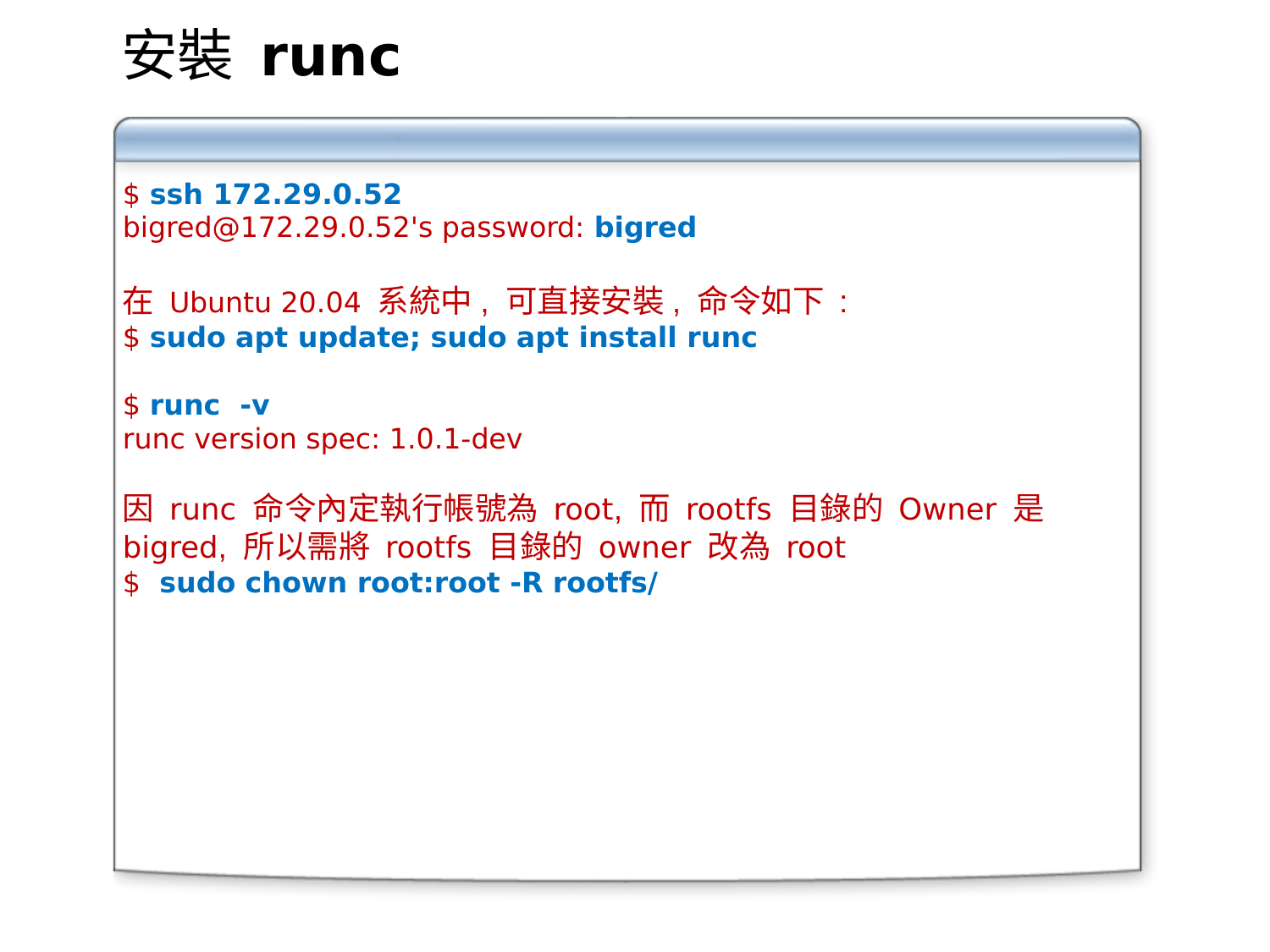

安裝 runc
$ ssh 172.29.0.52
bigred@172.29.0.52's password: bigred

在 Ubuntu 20.04 系統中, 可直接安裝, 命令如下 :
$ sudo apt update; sudo apt install runc

$ runc  -v
runc version spec: 1.0.1-dev

因 runc 命令內定執行帳號為 root, 而 rootfs 目錄的 Owner 是 bigred, 所以需將 rootfs 目錄的 owner 改為 root
$  sudo chown root:root -R rootfs/